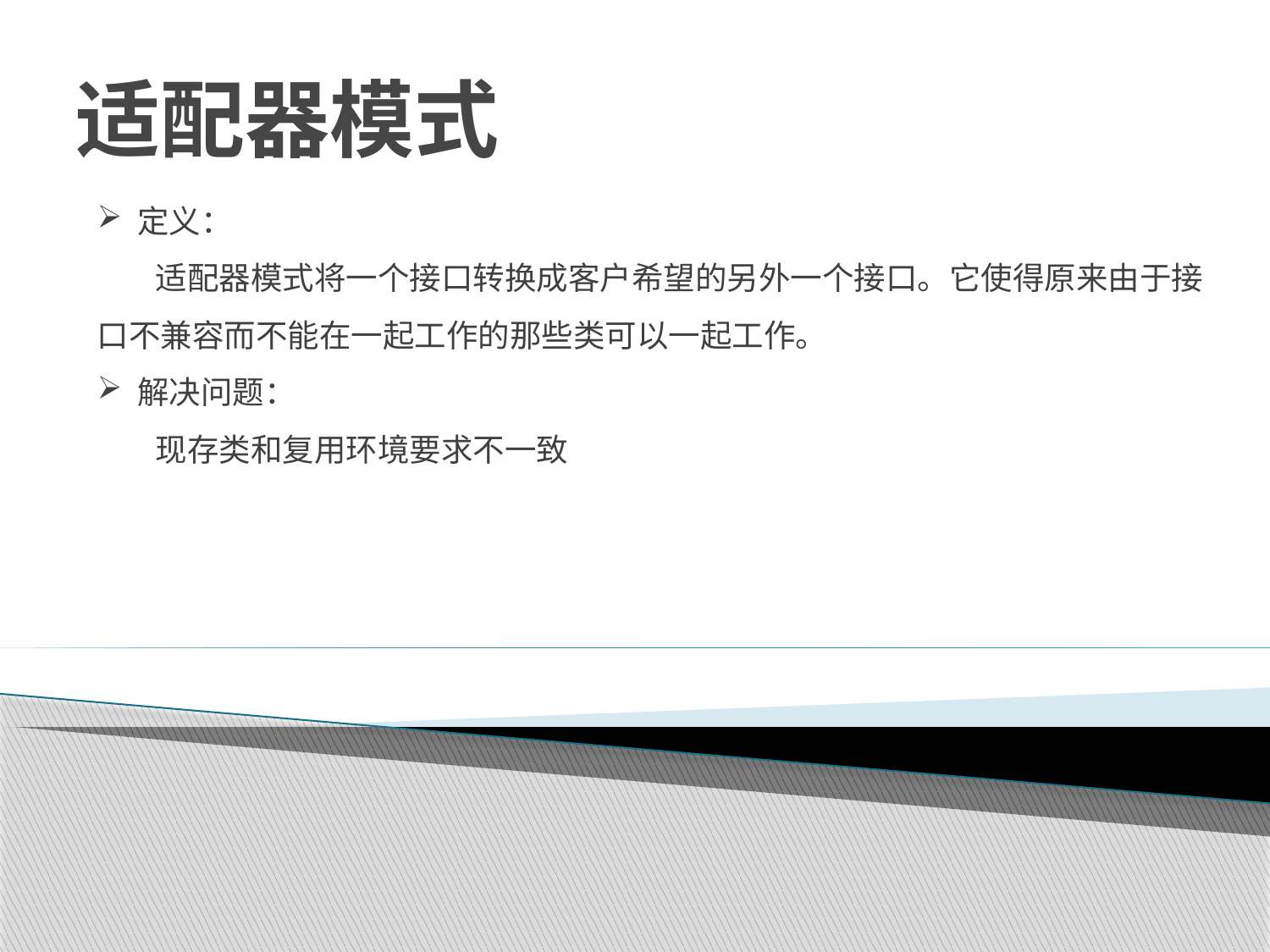

适配器模式
定义：
       适配器模式将一个接口转换成客户希望的另外一个接口。它使得原来由于接口不兼容而不能在一起工作的那些类可以一起工作。
解决问题：
       现存类和复用环境要求不一致